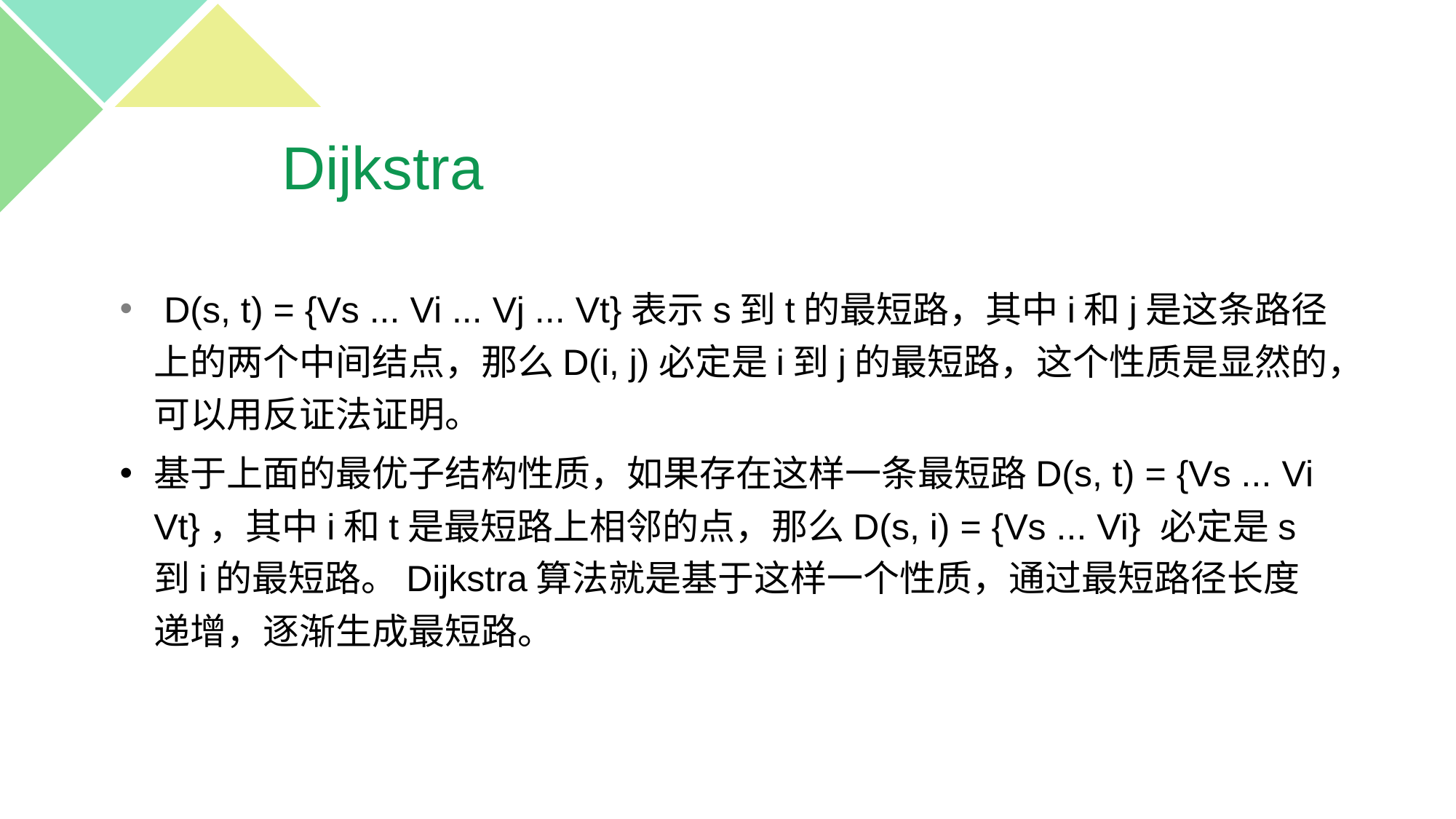

Dijkstra
 D(s, t) = {Vs ... Vi ... Vj ... Vt}表示s到t的最短路，其中i和j是这条路径上的两个中间结点，那么D(i, j)必定是i到j的最短路，这个性质是显然的，可以用反证法证明。
基于上面的最优子结构性质，如果存在这样一条最短路D(s, t) = {Vs ... Vi Vt}，其中i和t是最短路上相邻的点，那么D(s, i) = {Vs ... Vi} 必定是s到i的最短路。Dijkstra算法就是基于这样一个性质，通过最短路径长度递增，逐渐生成最短路。